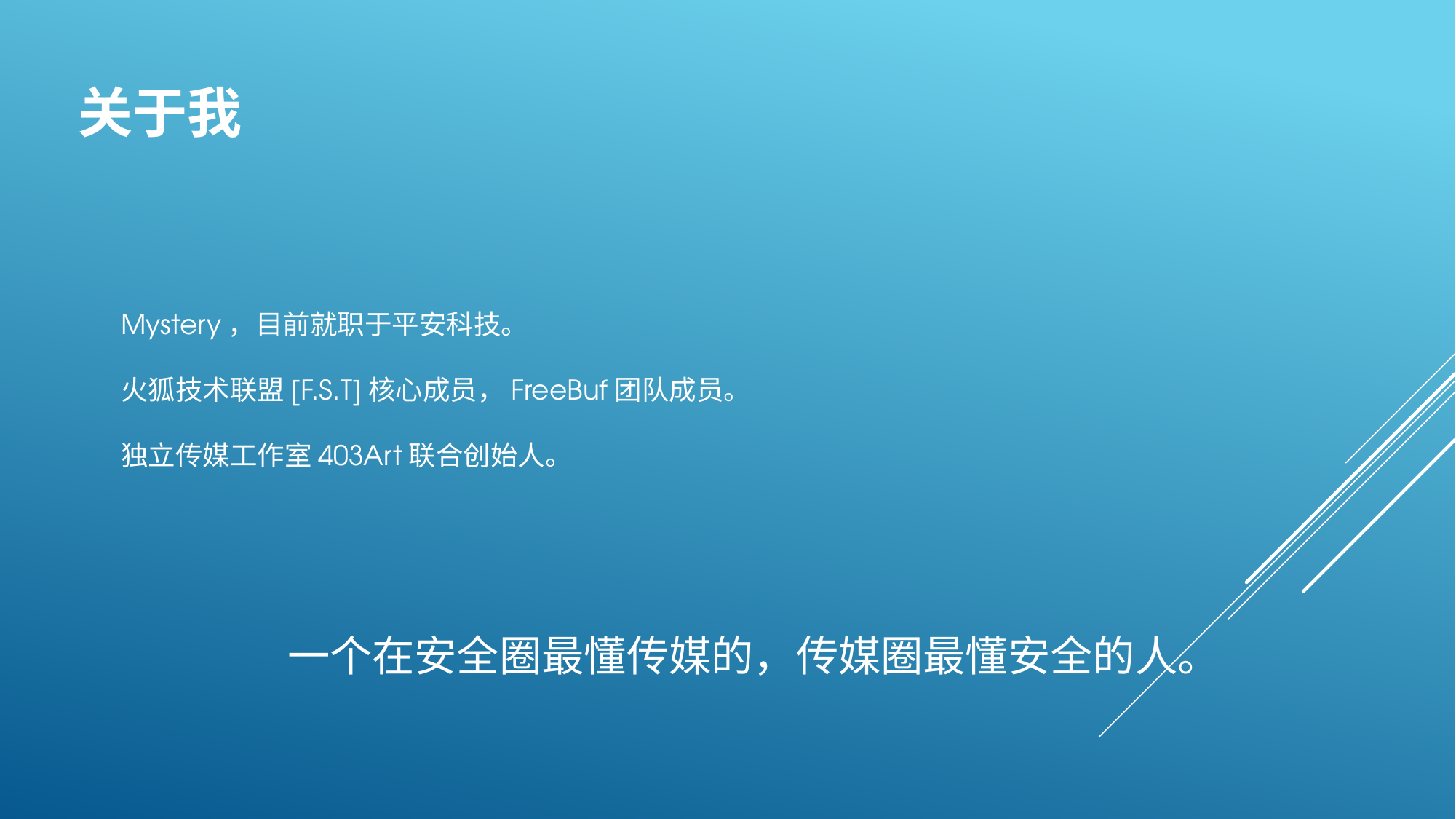

# 关于我
Mystery，目前就职于平安科技。

火狐技术联盟[F.S.T]核心成员，FreeBuf团队成员。

独立传媒工作室403Art联合创始人。

一个在安全圈最懂传媒的，传媒圈最懂安全的人。